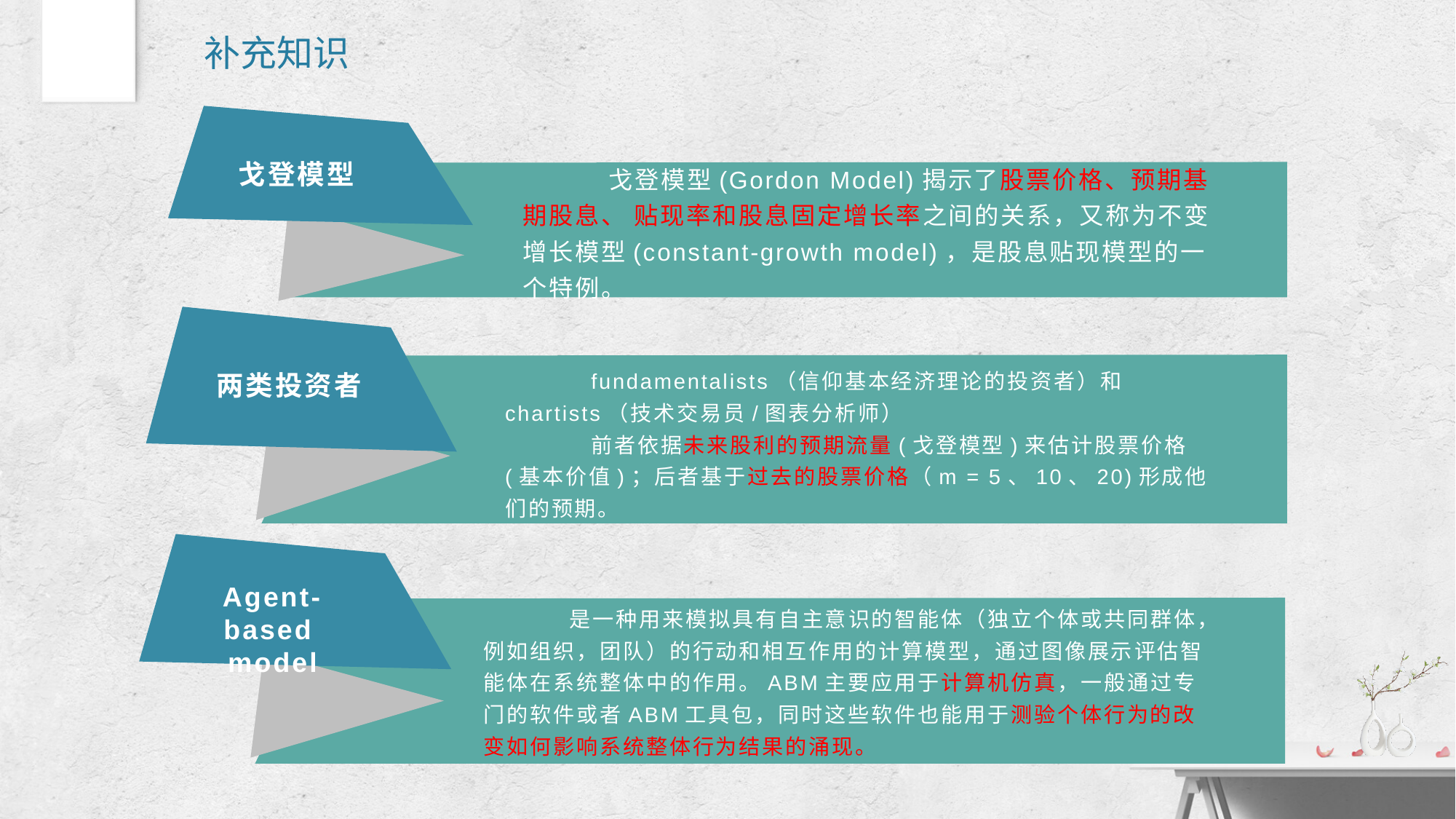

补充知识

戈登模型(Gordon Model)揭示了股票价格、预期基期股息、 贴现率和股息固定增长率之间的关系，又称为不变增长模型(constant-growth model)，是股息贴现模型的一个特例。

戈登模型

fundamentalists（信仰基本经济理论的投资者）和chartists（技术交易员/图表分析师）
前者依据未来股利的预期流量(戈登模型)来估计股票价格(基本价值)；后者基于过去的股票价格（m = 5、10、20)形成他们的预期。
两类投资者

是一种用来模拟具有自主意识的智能体（独立个体或共同群体，例如组织，团队）的行动和相互作用的计算模型，通过图像展示评估智能体在系统整体中的作用。ABM主要应用于计算机仿真，一般通过专门的软件或者ABM工具包，同时这些软件也能用于测验个体行为的改变如何影响系统整体行为结果的涌现。

Agent-based
model